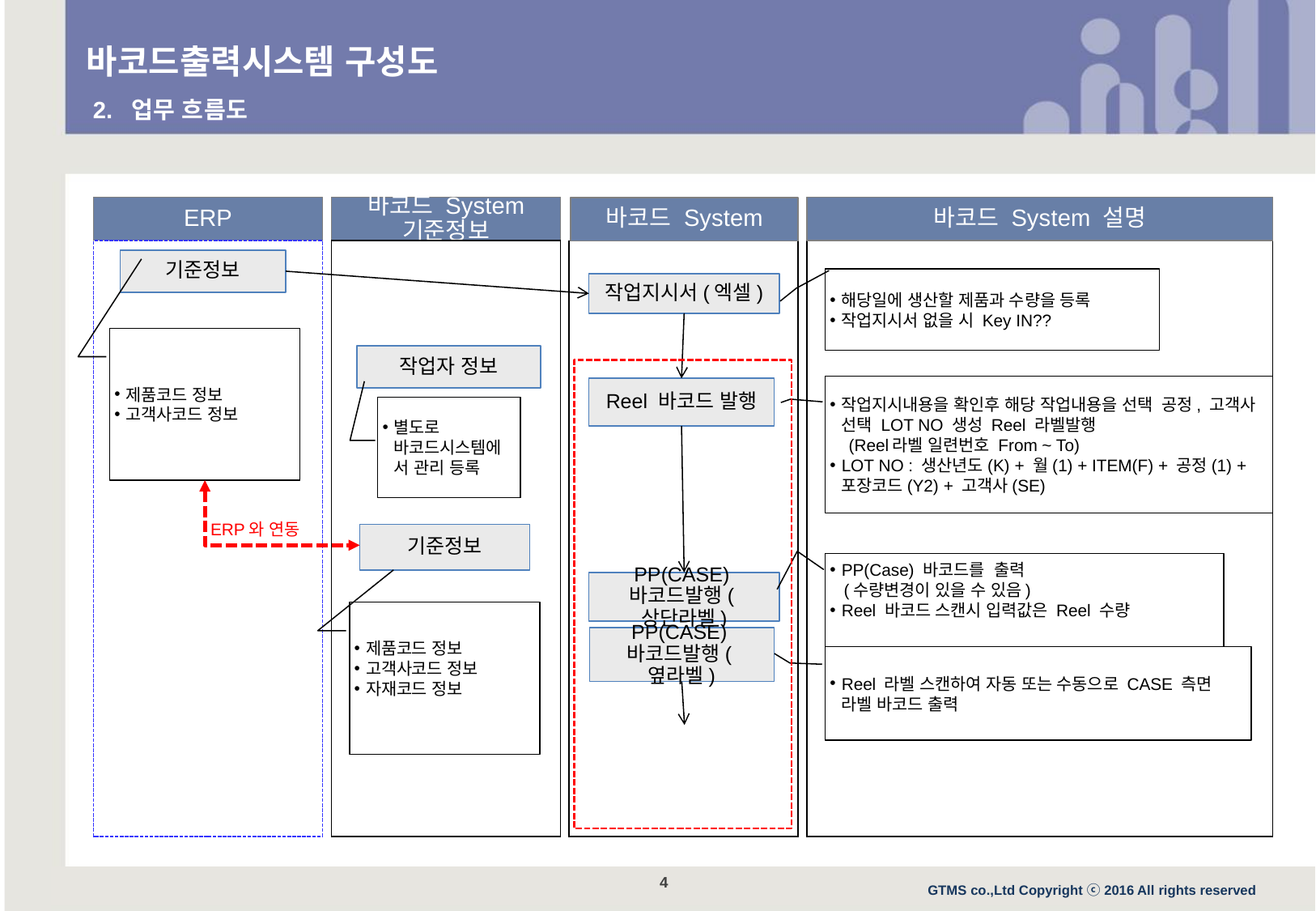

바코드출력시스템 구성도
 2.  업무 흐름도
ERP
바코드 System
기준정보
바코드 System 설명
바코드 System

기준정보
해당일에 생산할 제품과 수량을 등록
작업지시서 없을 시 Key IN??
작업지시서(엑셀)
제품코드 정보
고객사코드 정보
작업자 정보

작업지시내용을 확인후 해당 작업내용을 선택  공정, 고객사 선택 LOT NO 생성 Reel 라벨발행
    (Reel라벨 일련번호 From ~ To)
LOT NO : 생산년도(K) + 월(1) + ITEM(F) + 공정(1) + 포장코드(Y2) + 고객사(SE)
Reel 바코드 발행
별도로 바코드시스템에서 관리 등록
ERP와 연동
기준정보
PP(Case) 바코드를  출력
   (수량변경이 있을 수 있음)
Reel 바코드 스캔시 입력값은 Reel 수량

PP(CASE)바코드발행(상단라벨)
제품코드 정보
고객사코드 정보
자재코드 정보

PP(CASE)바코드발행(옆라벨)
Reel 라벨 스캔하여 자동 또는 수동으로 CASE 측면 라벨 바코드 출력
4